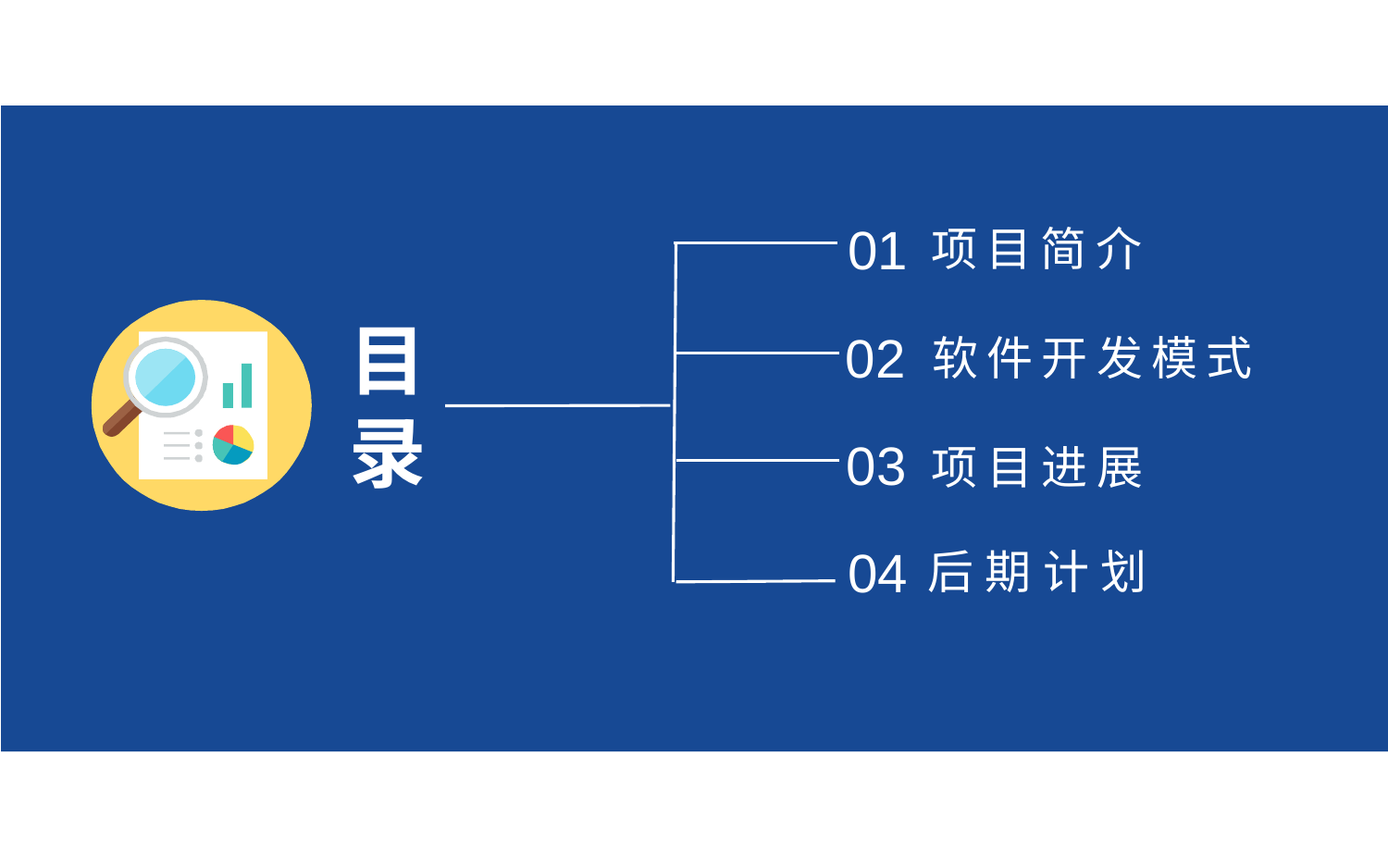

01
项目简介
02
软件开发模式
03
项目进展
04
后期计划

目录